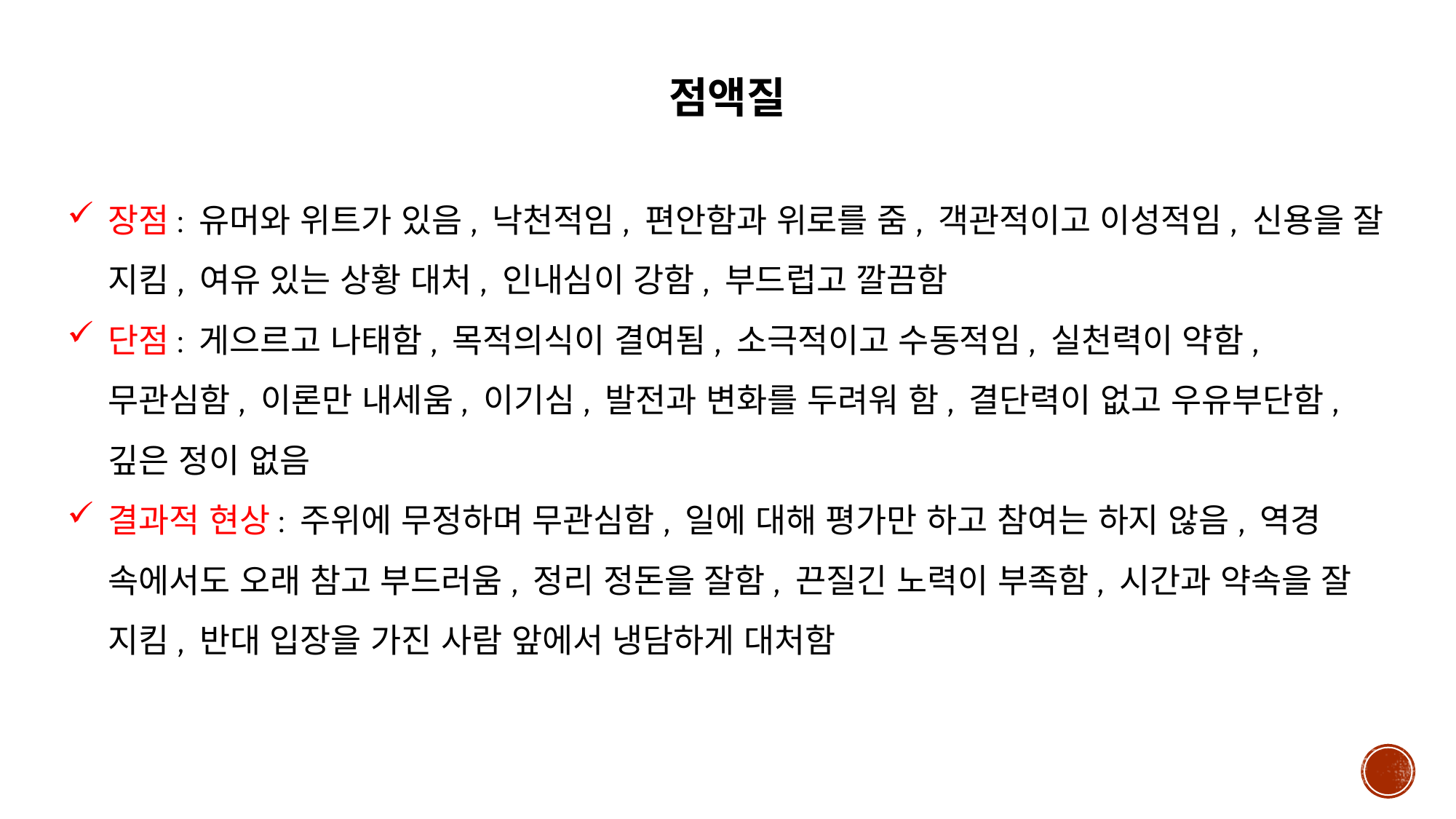

점액질

장점: 유머와 위트가 있음, 낙천적임, 편안함과 위로를 줌, 객관적이고 이성적임, 신용을 잘 지킴, 여유 있는 상황 대처, 인내심이 강함, 부드럽고 깔끔함
단점: 게으르고 나태함, 목적의식이 결여됨, 소극적이고 수동적임, 실천력이 약함, 무관심함, 이론만 내세움, 이기심, 발전과 변화를 두려워 함, 결단력이 없고 우유부단함, 깊은 정이 없음
결과적 현상: 주위에 무정하며 무관심함, 일에 대해 평가만 하고 참여는 하지 않음, 역경 속에서도 오래 참고 부드러움, 정리 정돈을 잘함, 끈질긴 노력이 부족함, 시간과 약속을 잘 지킴, 반대 입장을 가진 사람 앞에서 냉담하게 대처함